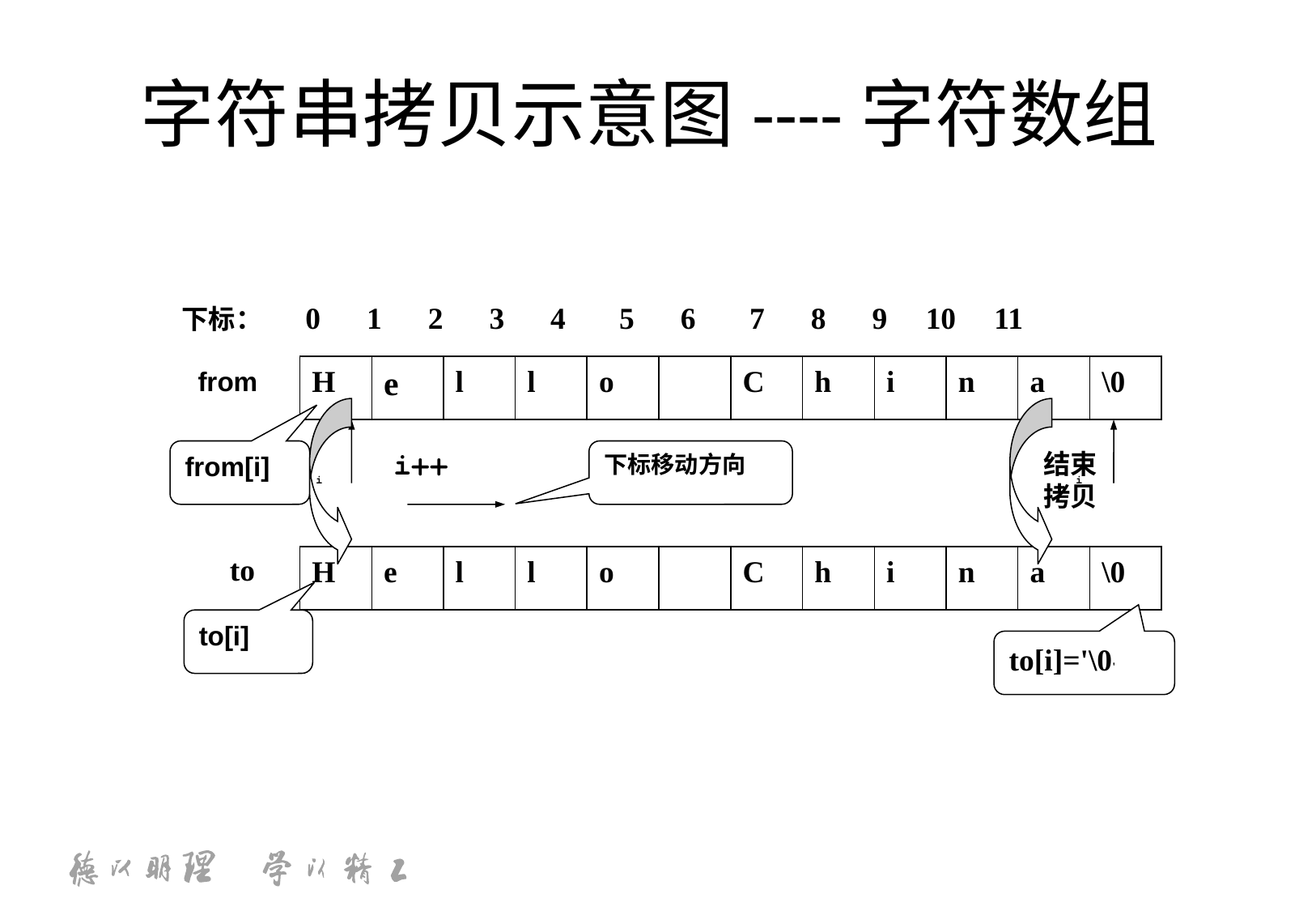

# 字符串拷贝示意图----字符数组
下标：      0      1      2      3      4       5      6       7      8      9     10     11
H
e
l
l
o

C
h
i
n
a
\0
from

i++

from[i]
下标移动方向
结束
拷贝

i

i

to
H
e
l
l
o

C
h
i
n
a
\0
to[i]
to[i]='\0'
105